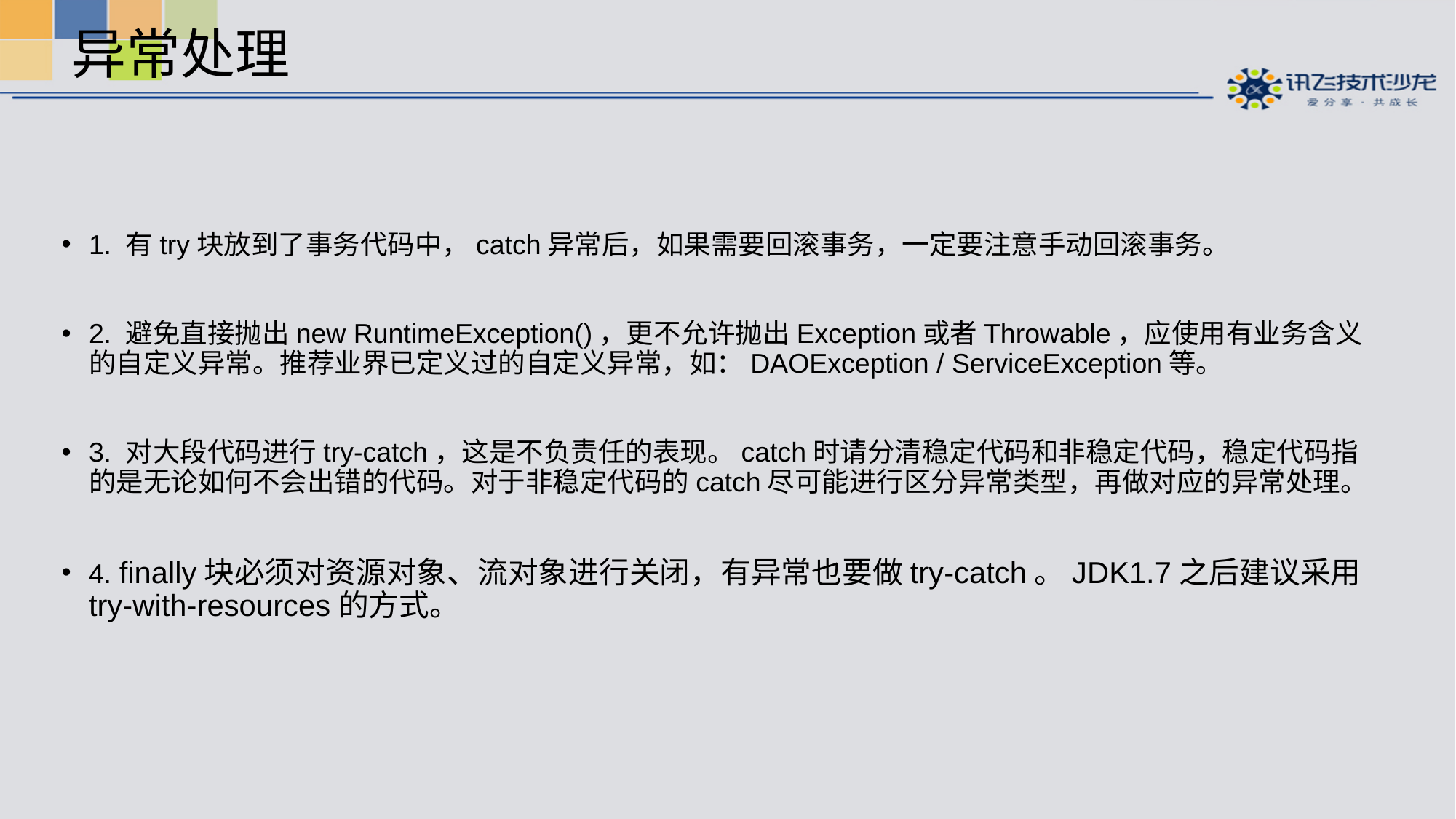

# 异常处理

1. 有try块放到了事务代码中，catch异常后，如果需要回滚事务，一定要注意手动回滚事务。

2. 避免直接抛出new RuntimeException()，更不允许抛出Exception或者Throwable，应使用有业务含义的自定义异常。推荐业界已定义过的自定义异常，如：DAOException / ServiceException等。

3. 对大段代码进行try-catch，这是不负责任的表现。catch时请分清稳定代码和非稳定代码，稳定代码指的是无论如何不会出错的代码。对于非稳定代码的catch尽可能进行区分异常类型，再做对应的异常处理。

4. finally块必须对资源对象、流对象进行关闭，有异常也要做try-catch。JDK1.7之后建议采用try-with-resources的方式。